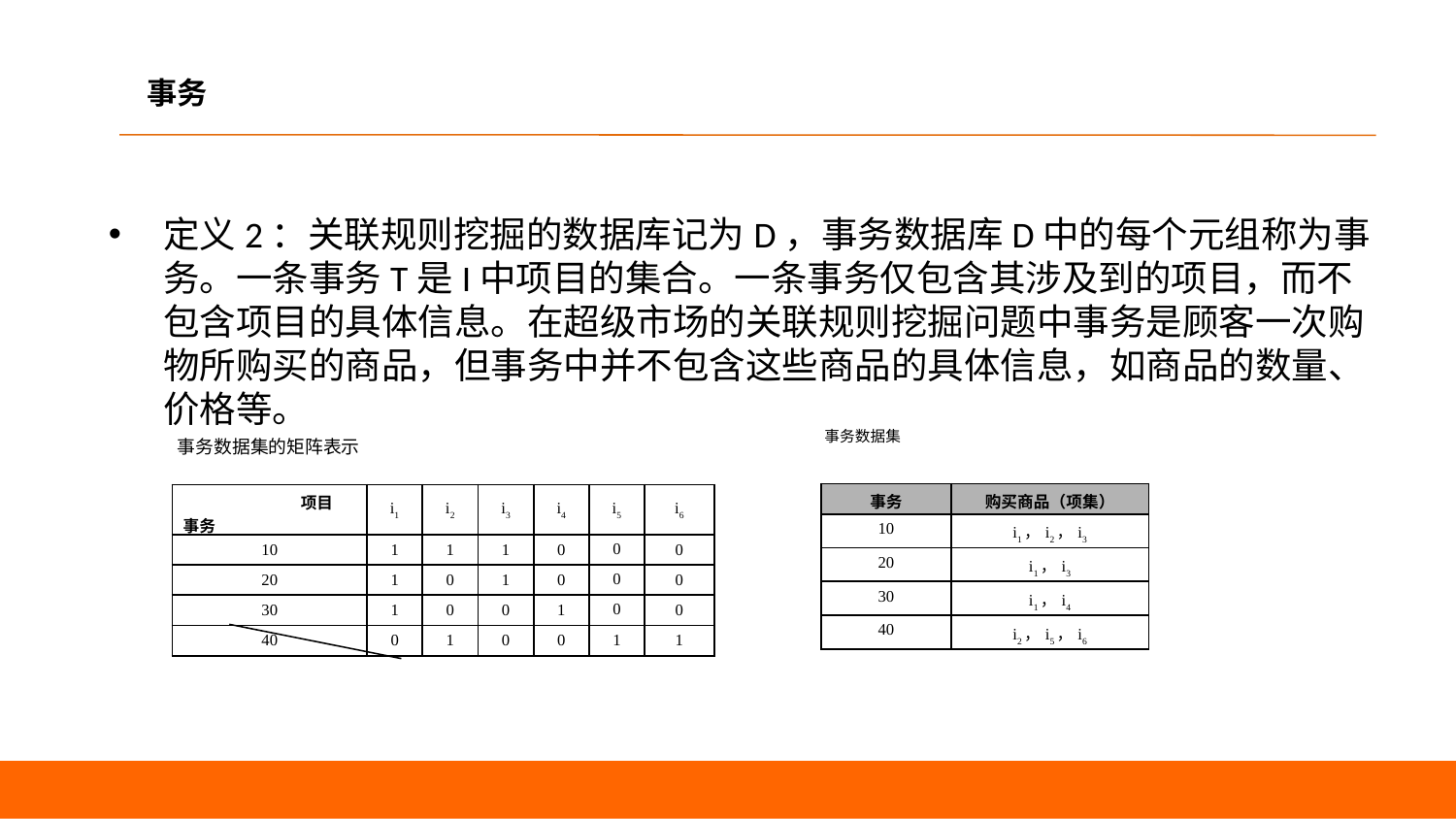

# 事务
定义2：关联规则挖掘的数据库记为D，事务数据库D中的每个元组称为事务。一条事务T是I中项目的集合。一条事务仅包含其涉及到的项目，而不包含项目的具体信息。在超级市场的关联规则挖掘问题中事务是顾客一次购物所购买的商品，但事务中并不包含这些商品的具体信息，如商品的数量、价格等。
事务数据集

事务数据集的矩阵表示

| 事务 | 购买商品（项集） |
| --- | --- |
| 10 | i1，i2，i3 |
| 20 | i1，i3 |
| 30 | i1，i4 |
| 40 | i2，i5，i6 |
| 项目 事务 | i1 | i2 | i3 | i4 | i5 | i6 |
| --- | --- | --- | --- | --- | --- | --- |
| 10 | 1 | 1 | 1 | 0 | 0 | 0 |
| 20 | 1 | 0 | 1 | 0 | 0 | 0 |
| 30 | 1 | 0 | 0 | 1 | 0 | 0 |
| 40 | 0 | 1 | 0 | 0 | 1 | 1 |